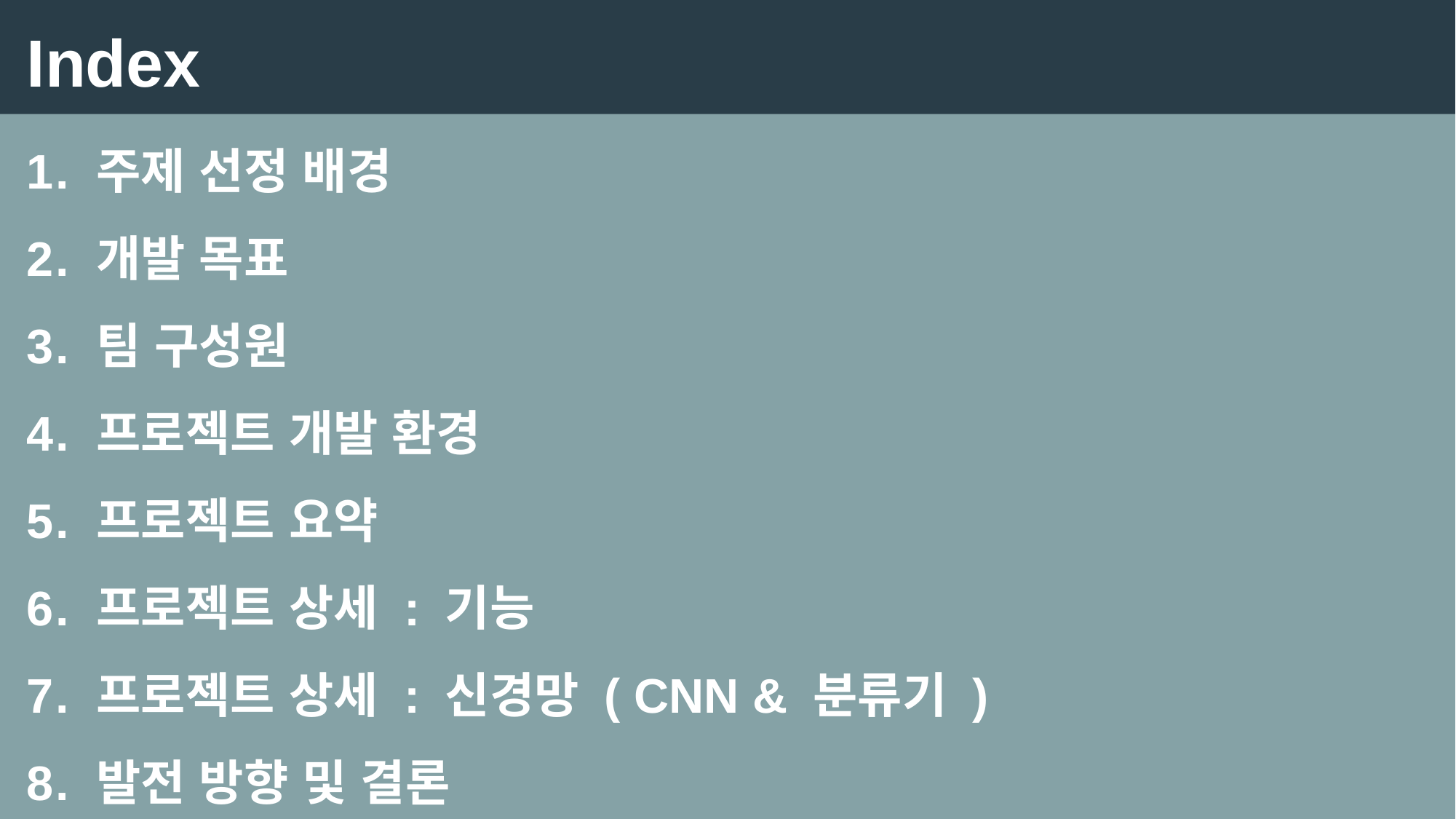

Index
 주제 선정 배경
 개발 목표
 팀 구성원
 프로젝트 개발 환경
 프로젝트 요약
 프로젝트 상세 : 기능
 프로젝트 상세 : 신경망 ( CNN & 분류기 )
 발전 방향 및 결론